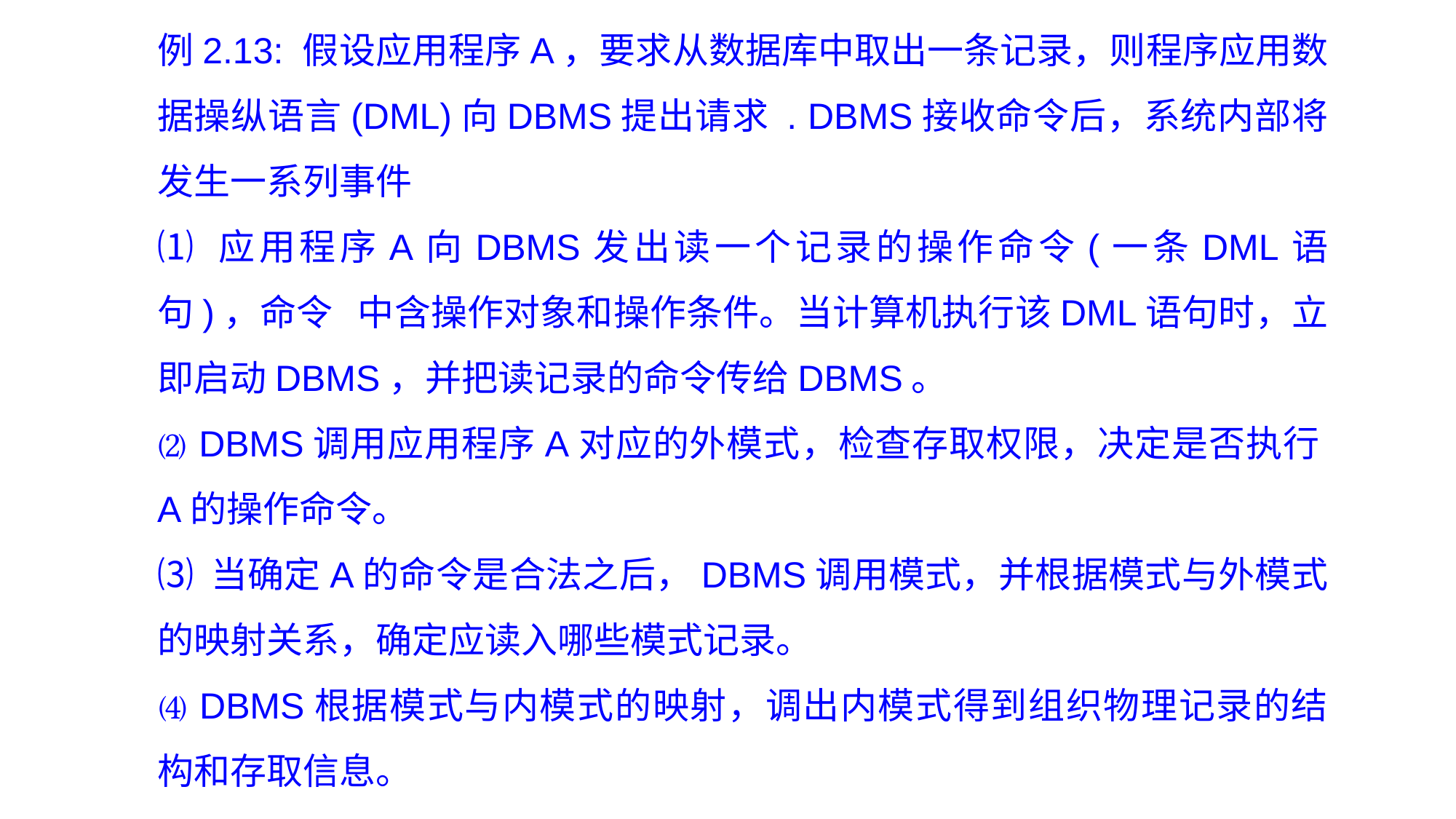

例2.13: 假设应用程序A，要求从数据库中取出一条记录，则程序应用数据操纵语言(DML)向DBMS提出请求 . DBMS接收命令后，系统内部将发生一系列事件
⑴ 应用程序A向DBMS发出读一个记录的操作命令(一条DML语句)，命令   中含操作对象和操作条件。当计算机执行该DML语句时，立即启动DBMS，并把读记录的命令传给DBMS。
⑵ DBMS调用应用程序A对应的外模式，检查存取权限，决定是否执行A的操作命令。
⑶ 当确定A的命令是合法之后，DBMS调用模式，并根据模式与外模式的映射关系，确定应读入哪些模式记录。
⑷ DBMS根据模式与内模式的映射，调出内模式得到组织物理记录的结构和存取信息。